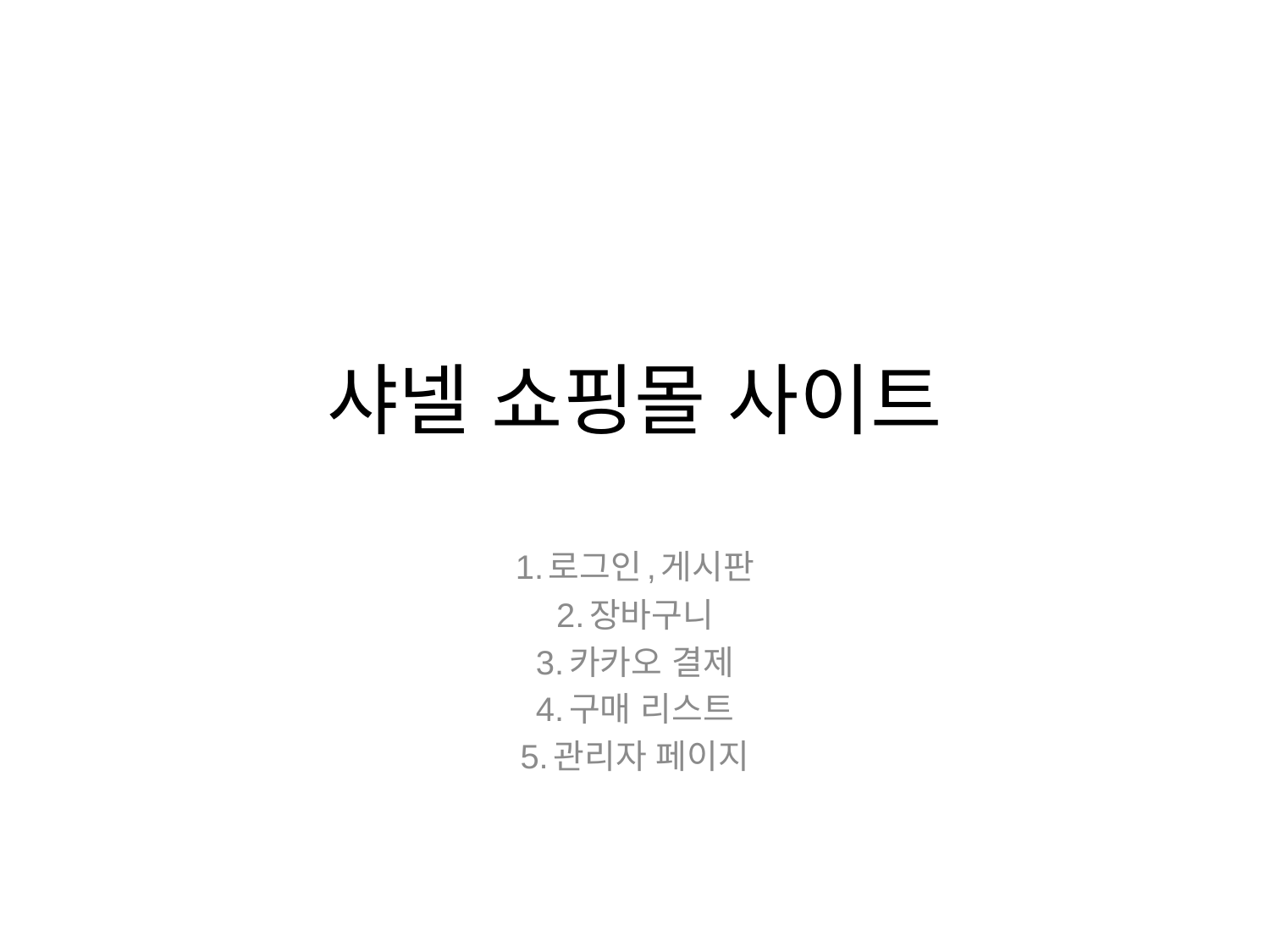

# 샤넬 쇼핑몰 사이트
1.로그인,게시판
2.장바구니
3.카카오 결제
4.구매 리스트
5.관리자 페이지